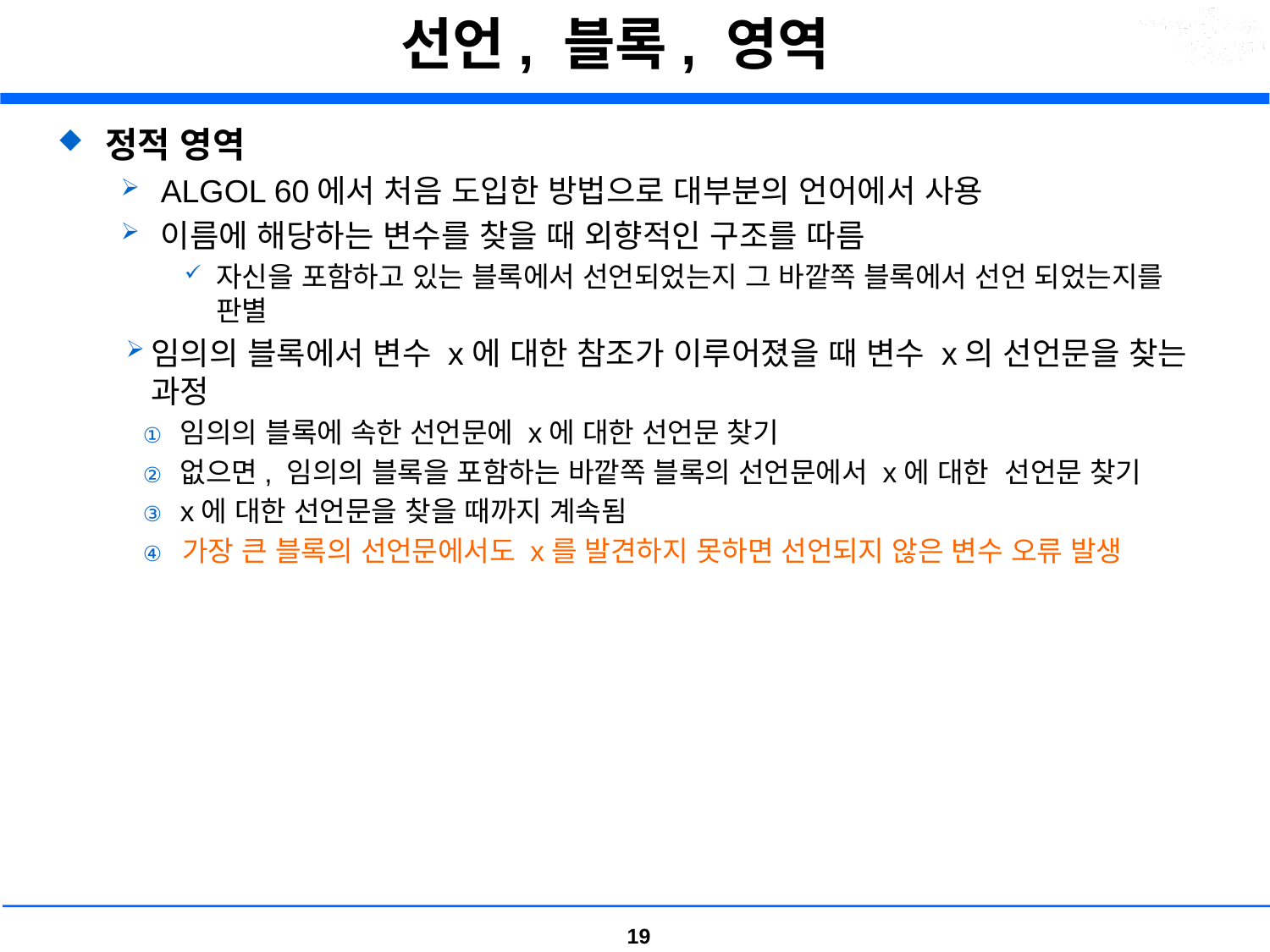

# 선언, 블록, 영역
정적 영역
ALGOL 60에서 처음 도입한 방법으로 대부분의 언어에서 사용
이름에 해당하는 변수를 찾을 때 외향적인 구조를 따름
자신을 포함하고 있는 블록에서 선언되었는지 그 바깥쪽 블록에서 선언 되었는지를 판별
임의의 블록에서 변수 x에 대한 참조가 이루어졌을 때 변수 x의 선언문을 찾는 과정
임의의 블록에 속한 선언문에 x에 대한 선언문 찾기
없으면, 임의의 블록을 포함하는 바깥쪽 블록의 선언문에서 x에 대한  선언문 찾기
x에 대한 선언문을 찾을 때까지 계속됨
 가장 큰 블록의 선언문에서도 x를 발견하지 못하면 선언되지 않은 변수 오류 발생